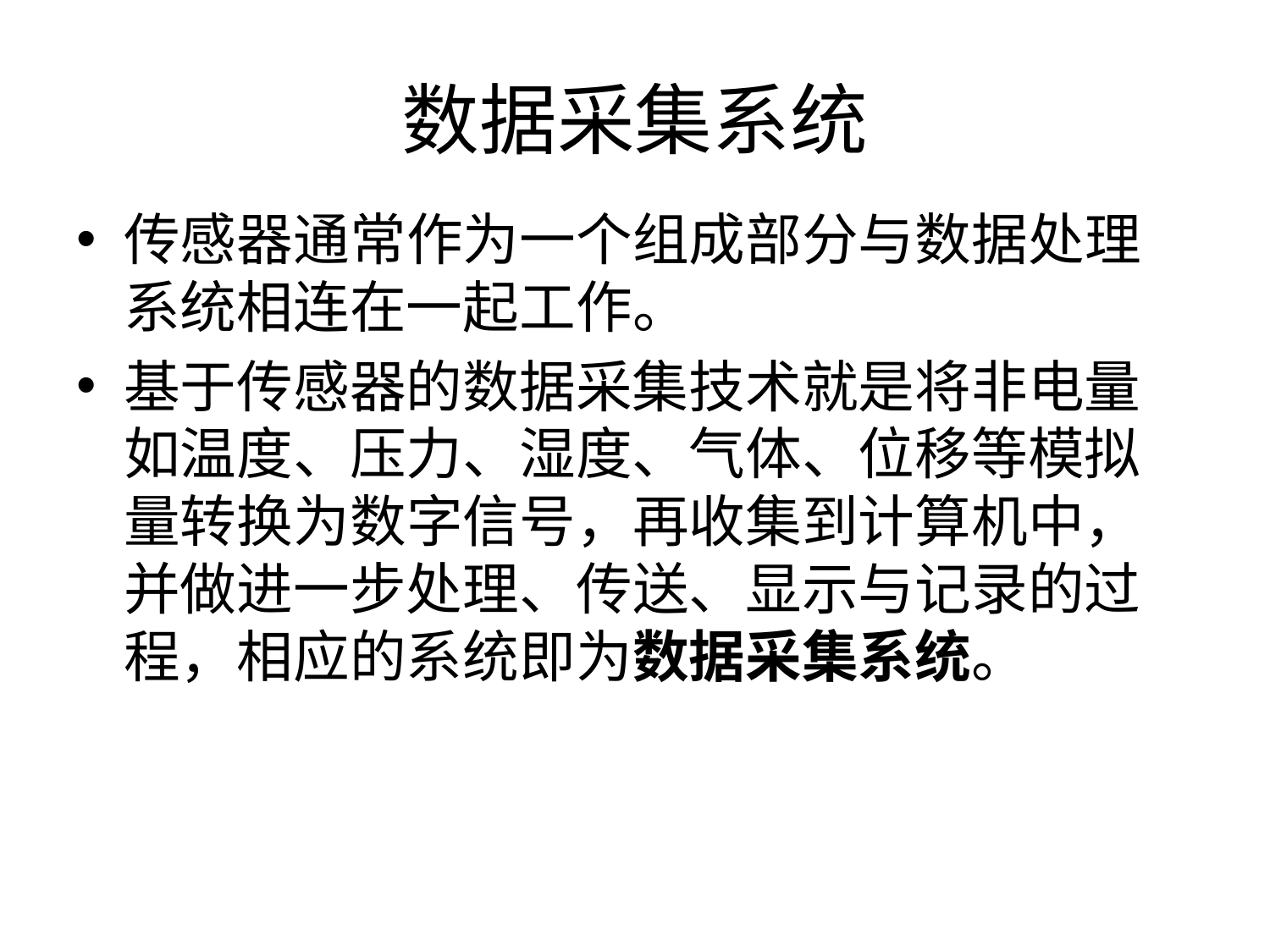

# 数据采集系统
传感器通常作为一个组成部分与数据处理系统相连在一起工作。
基于传感器的数据采集技术就是将非电量如温度、压力、湿度、气体、位移等模拟量转换为数字信号，再收集到计算机中，并做进一步处理、传送、显示与记录的过程，相应的系统即为数据采集系统。